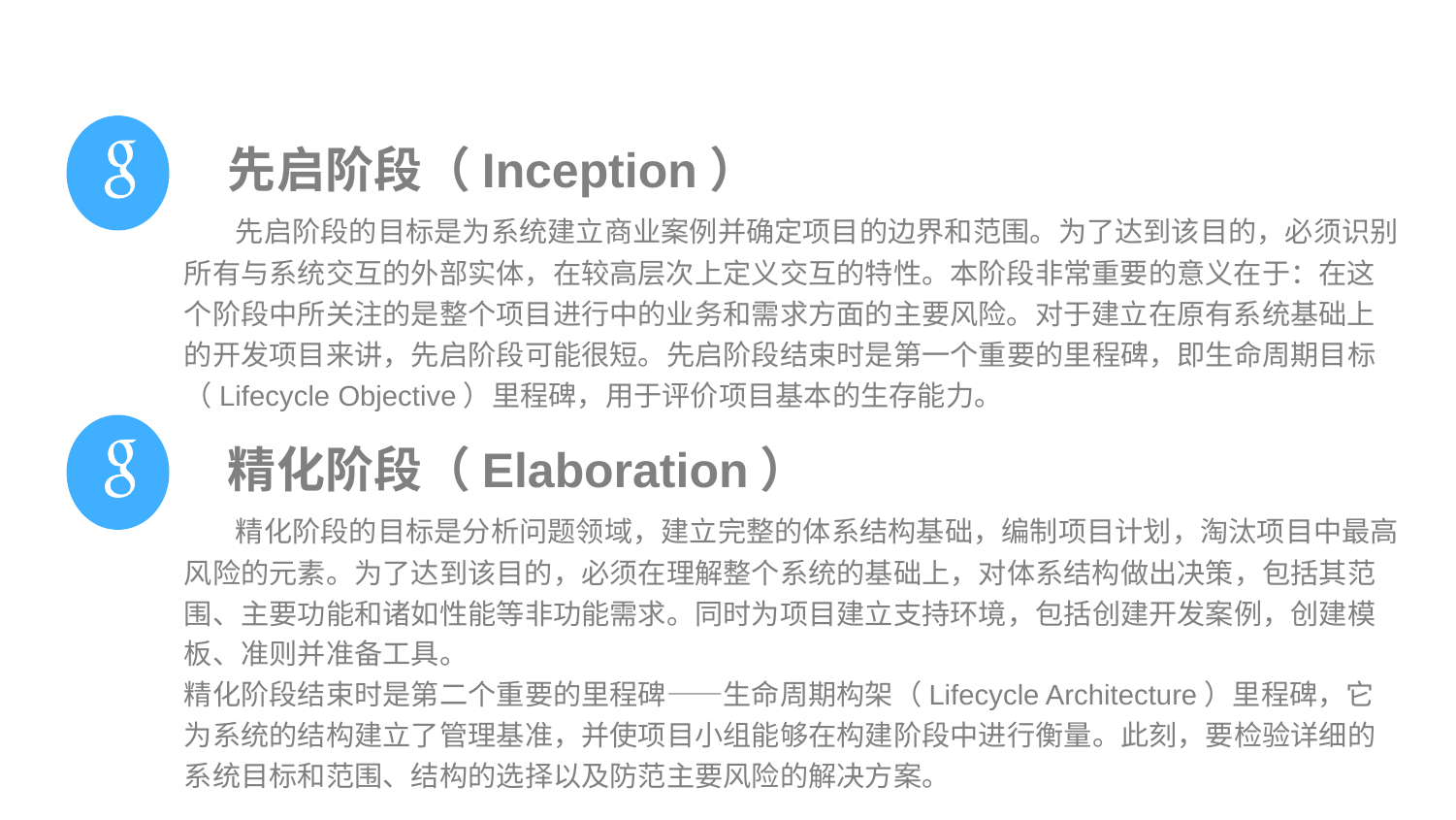

先启阶段（Inception）

      先启阶段的目标是为系统建立商业案例并确定项目的边界和范围。为了达到该目的，必须识别所有与系统交互的外部实体，在较高层次上定义交互的特性。本阶段非常重要的意义在于：在这个阶段中所关注的是整个项目进行中的业务和需求方面的主要风险。对于建立在原有系统基础上的开发项目来讲，先启阶段可能很短。先启阶段结束时是第一个重要的里程碑，即生命周期目标（Lifecycle Objective）里程碑，用于评价项目基本的生存能力。

精化阶段（Elaboration）

      精化阶段的目标是分析问题领域，建立完整的体系结构基础，编制项目计划，淘汰项目中最高风险的元素。为了达到该目的，必须在理解整个系统的基础上，对体系结构做出决策，包括其范围、主要功能和诸如性能等非功能需求。同时为项目建立支持环境，包括创建开发案例，创建模板、准则并准备工具。
精化阶段结束时是第二个重要的里程碑——生命周期构架（Lifecycle Architecture）里程碑，它为系统的结构建立了管理基准，并使项目小组能够在构建阶段中进行衡量。此刻，要检验详细的系统目标和范围、结构的选择以及防范主要风险的解决方案。